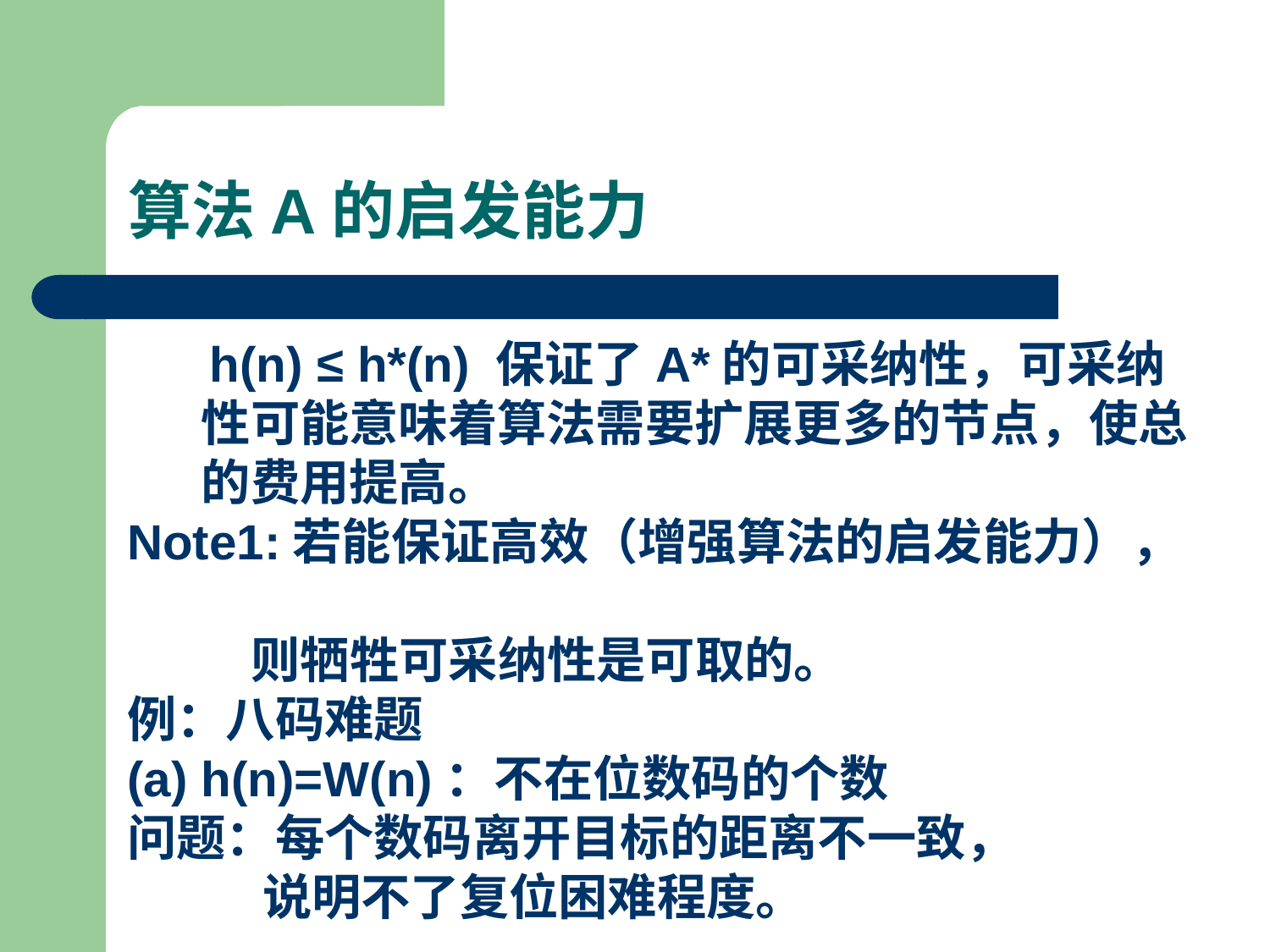

算法A的启发能力
      h(n) ≤ h*(n) 保证了A*的可采纳性，可采纳性可能意味着算法需要扩展更多的节点，使总的费用提高。
Note1:若能保证高效（增强算法的启发能力），
          则牺牲可采纳性是可取的。
例：八码难题
(a) h(n)=W(n)：不在位数码的个数
问题：每个数码离开目标的距离不一致，
           说明不了复位困难程度。
72